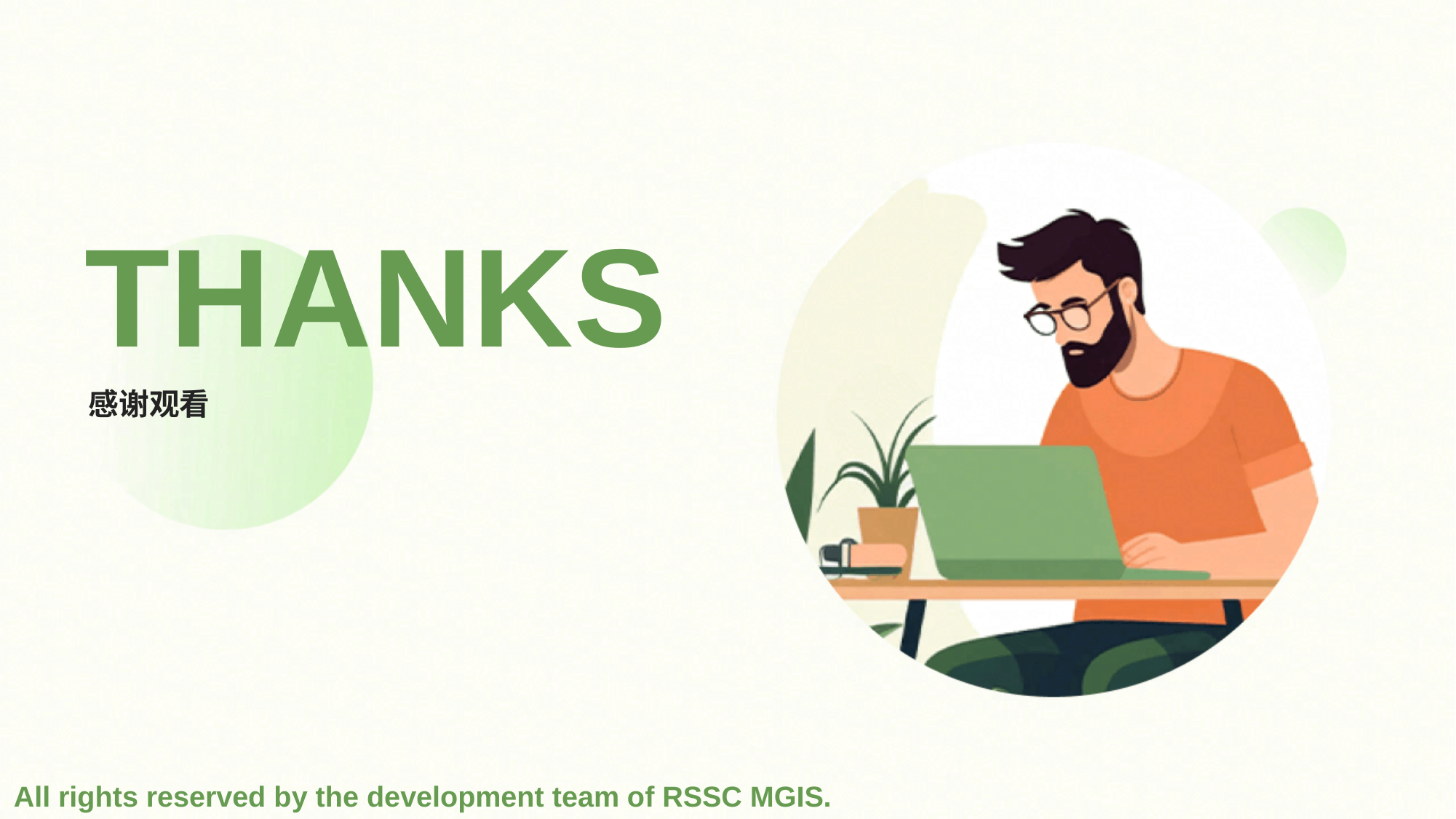

THANKS
感谢观看
All rights reserved by the development team of RSSC MGIS.